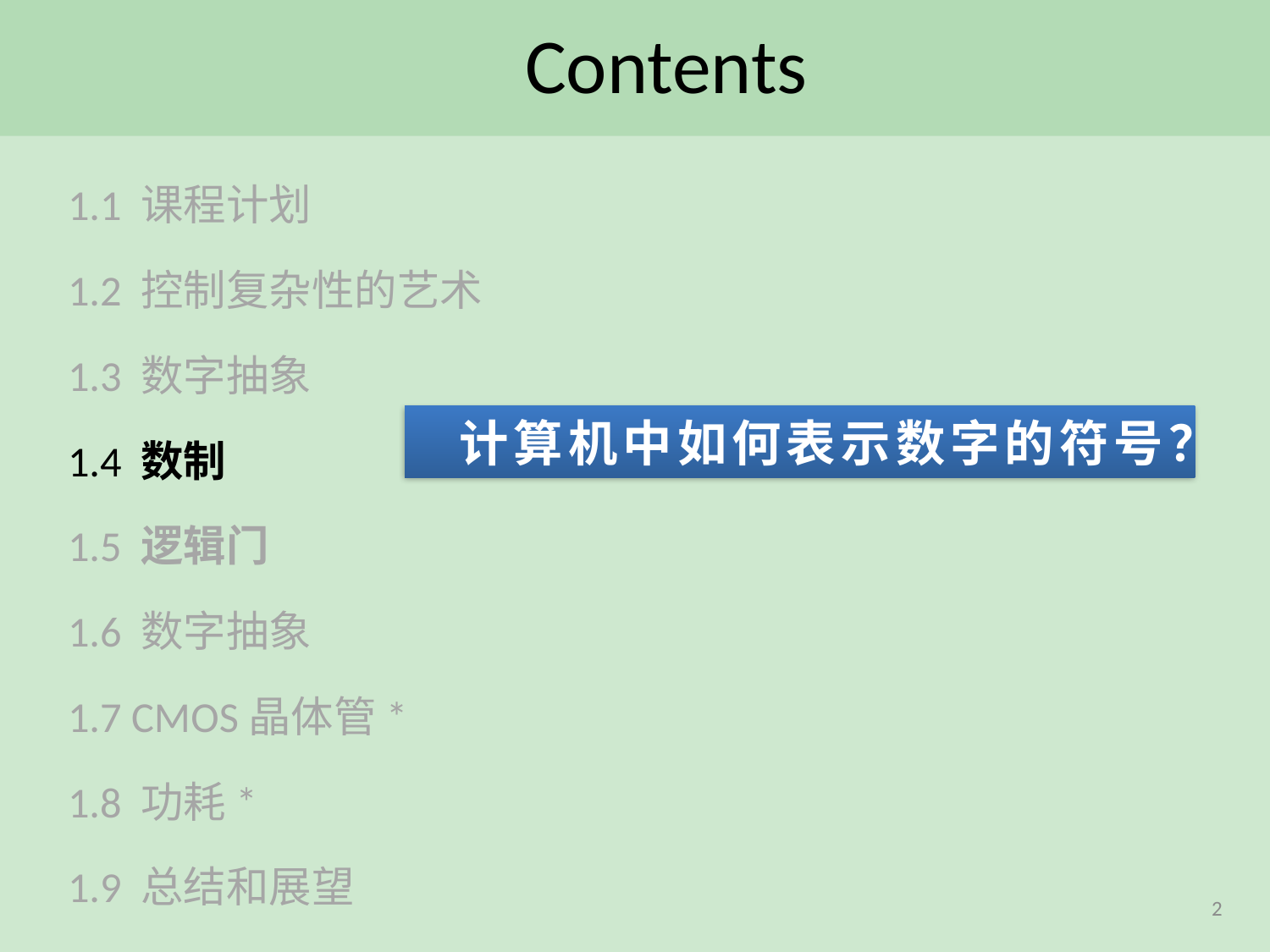

# Contents
1.1 课程计划
1.2 控制复杂性的艺术
1.3 数字抽象
1.4 数制
1.5 逻辑门
1.6 数字抽象
1.7 CMOS晶体管*
1.8 功耗*
1.9 总结和展望
 计算机中如何表示数字的符号？
2